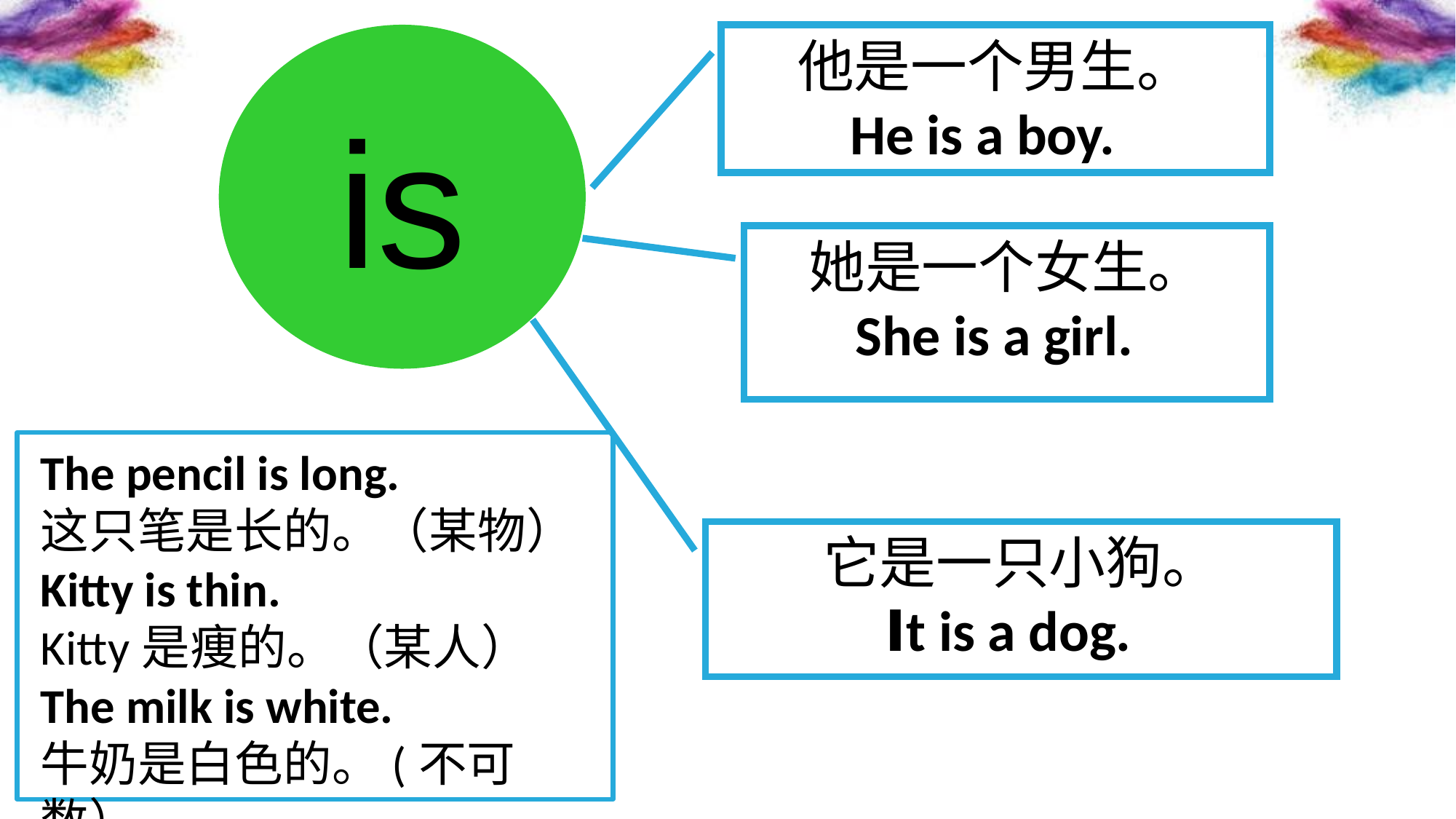

is
他是一个男生。
He is a boy.
她是一个女生。
She is a girl.

The pencil is long.
这只笔是长的。（某物）
Kitty is thin.
Kitty是痩的。（某人）
The milk is white.
牛奶是白色的。(不可数）
它是一只小狗。
It is a dog.